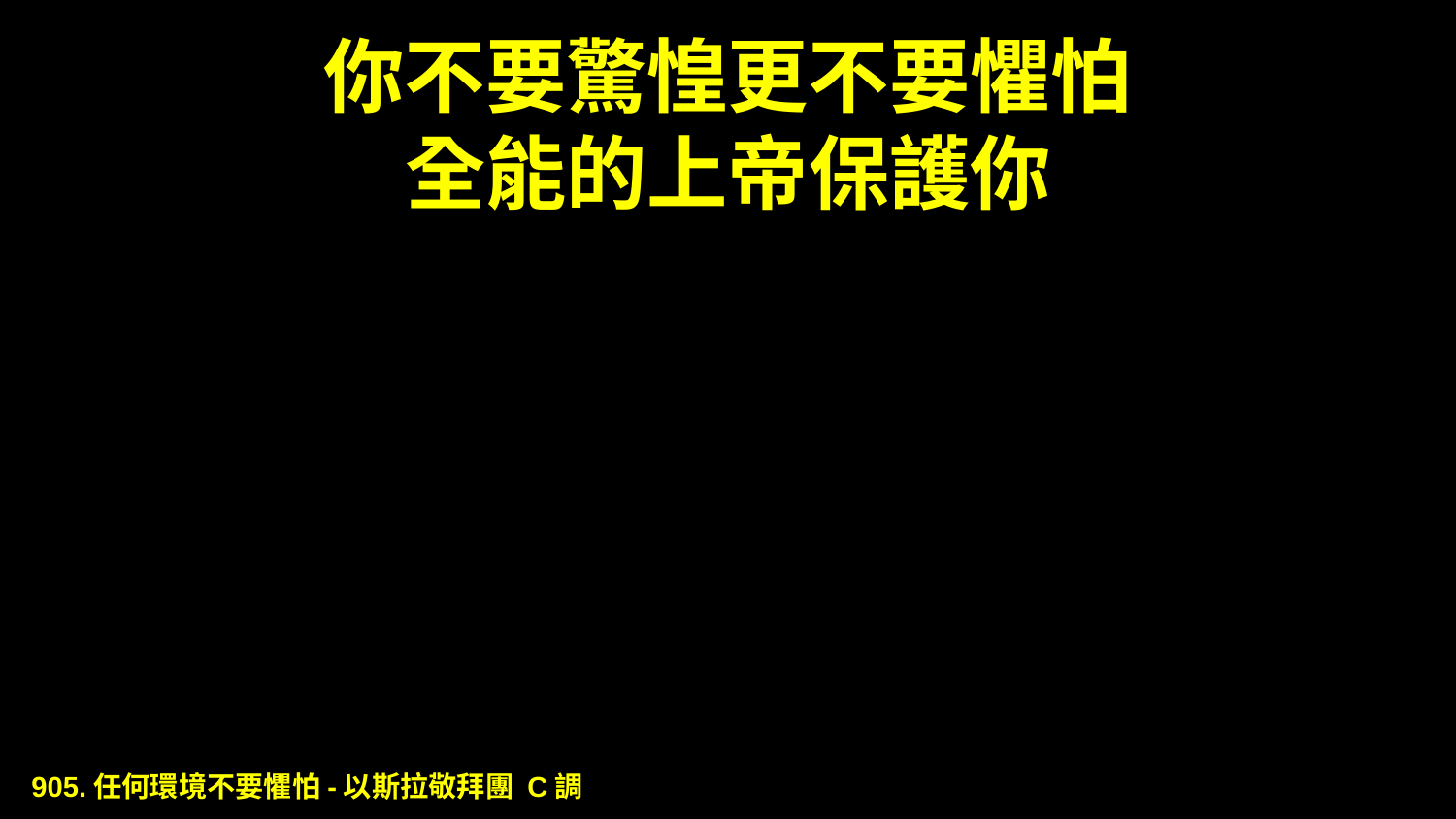

# 你不要驚惶更不要懼怕 全能的上帝保護你
905.任何環境不要懼怕-以斯拉敬拜團 C調